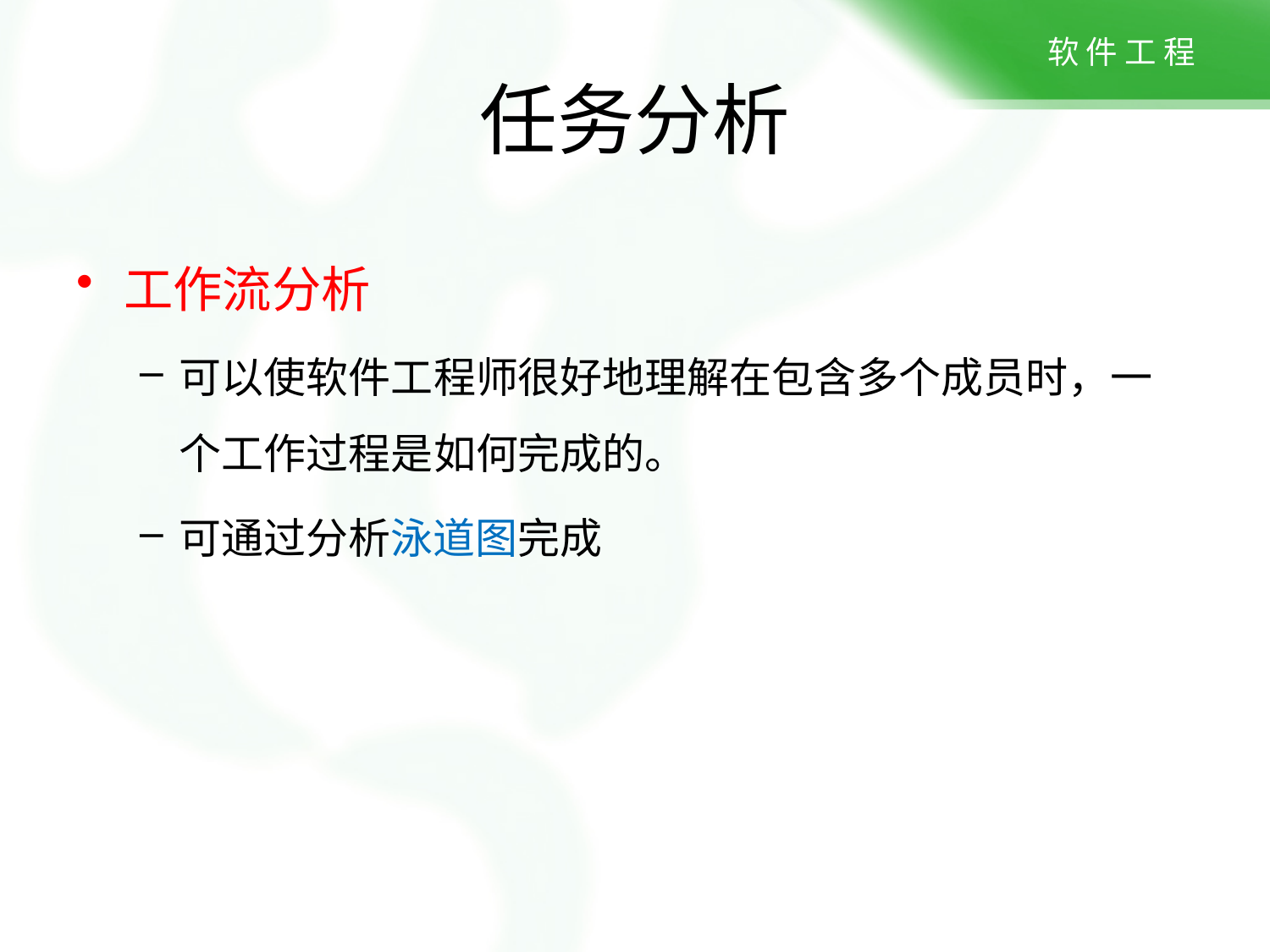

# 任务分析
工作流分析
可以使软件工程师很好地理解在包含多个成员时，一个工作过程是如何完成的。
可通过分析泳道图完成